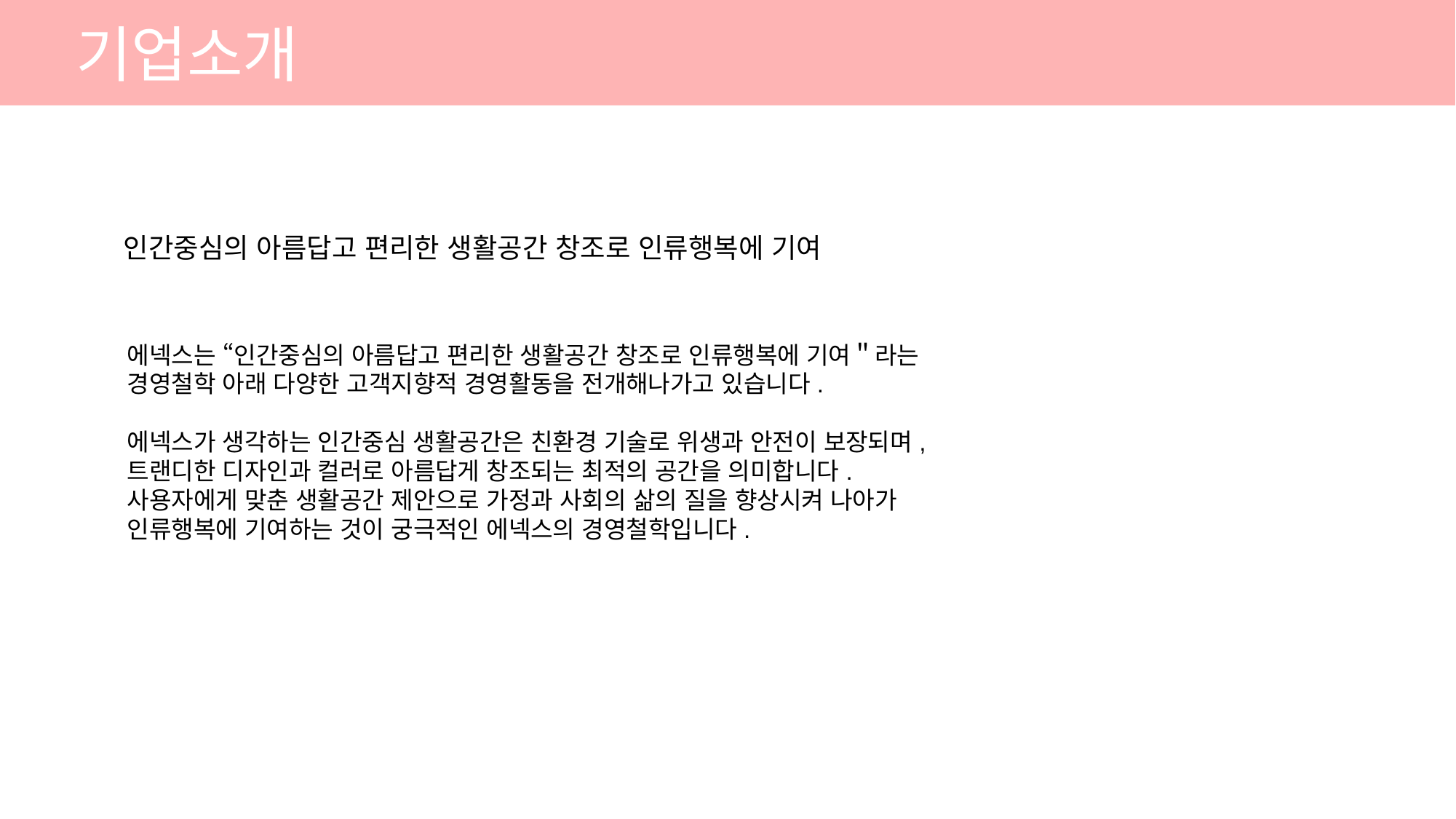

기업소개
인간중심의 아름답고 편리한 생활공간 창조로 인류행복에 기여
에넥스는 “인간중심의 아름답고 편리한 생활공간 창조로 인류행복에 기여＂라는
경영철학 아래 다양한 고객지향적 경영활동을 전개해나가고 있습니다.

에넥스가 생각하는 인간중심 생활공간은 친환경 기술로 위생과 안전이 보장되며,
트랜디한 디자인과 컬러로 아름답게 창조되는 최적의 공간을 의미합니다.
사용자에게 맞춘 생활공간 제안으로 가정과 사회의 삶의 질을 향상시켜 나아가
인류행복에 기여하는 것이 궁극적인 에넥스의 경영철학입니다.